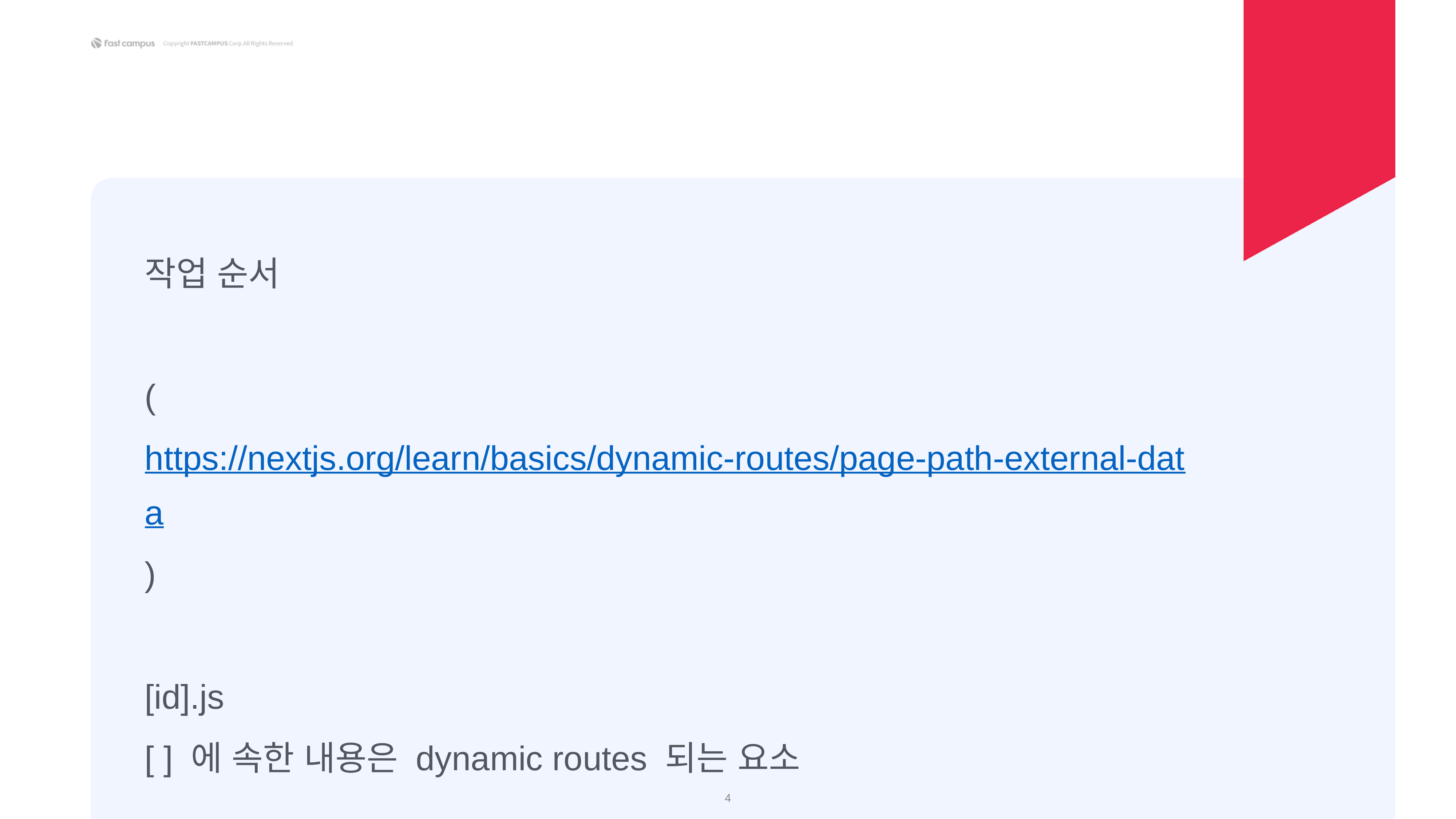

작업 순서

(https://nextjs.org/learn/basics/dynamic-routes/page-path-external-data)

[id].js
[ ] 에 속한 내용은 dynamic routes 되는 요소

4